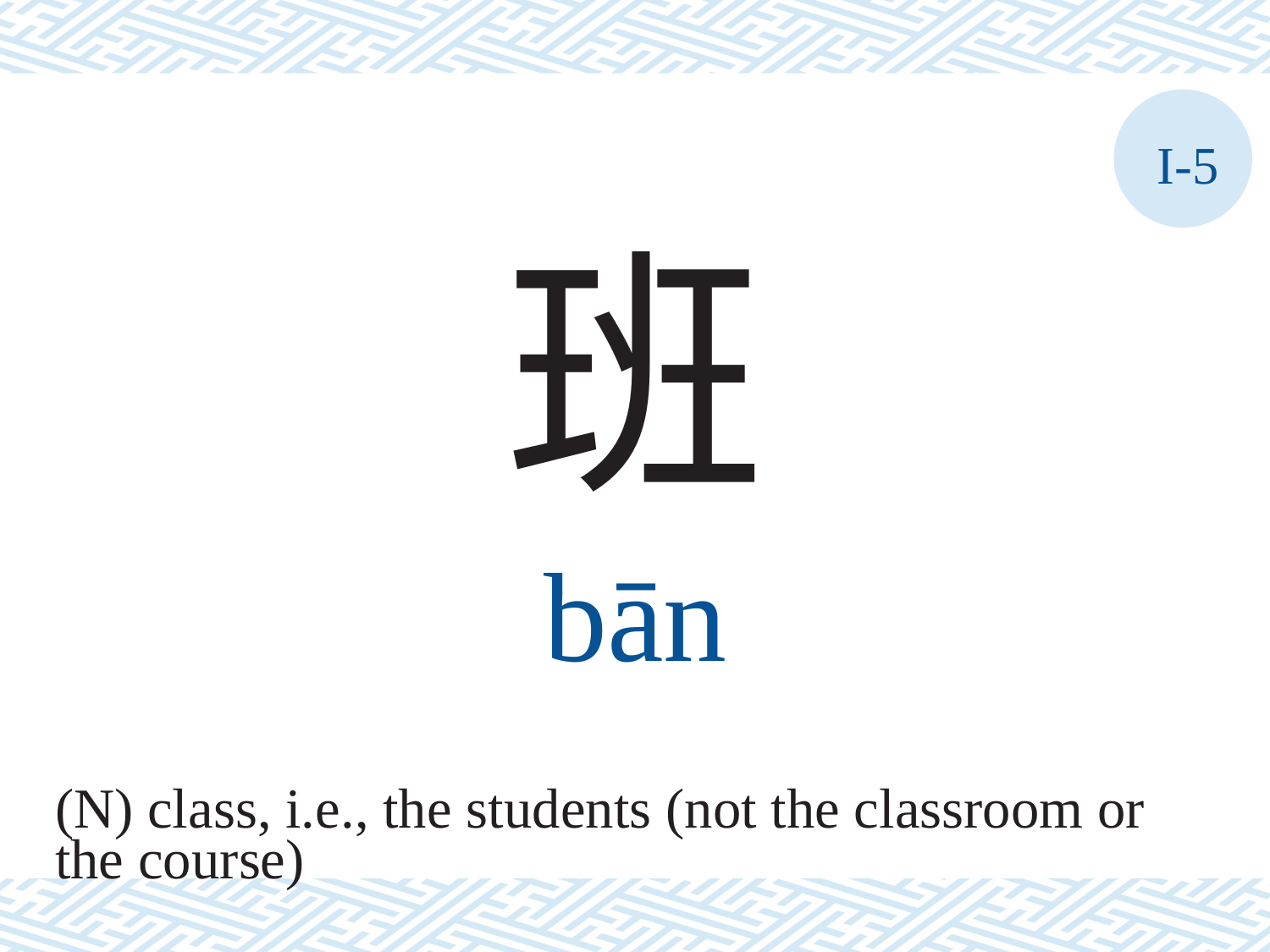

I-5
班
bān
(N) class, i.e., the students (not the classroom or
the course)